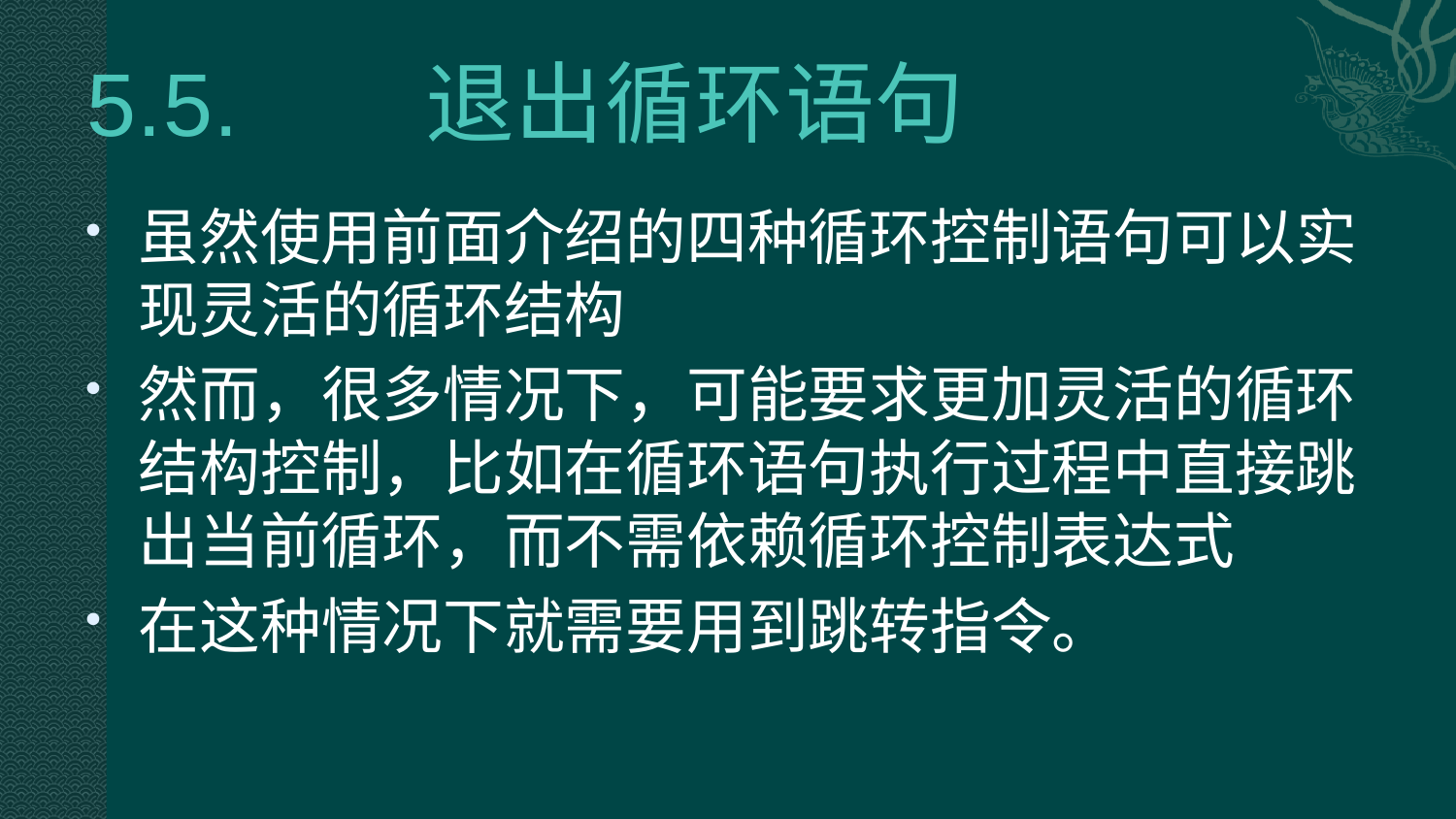

# 5.5.	 退出循环语句
虽然使用前面介绍的四种循环控制语句可以实现灵活的循环结构
然而，很多情况下，可能要求更加灵活的循环结构控制，比如在循环语句执行过程中直接跳出当前循环，而不需依赖循环控制表达式
在这种情况下就需要用到跳转指令。